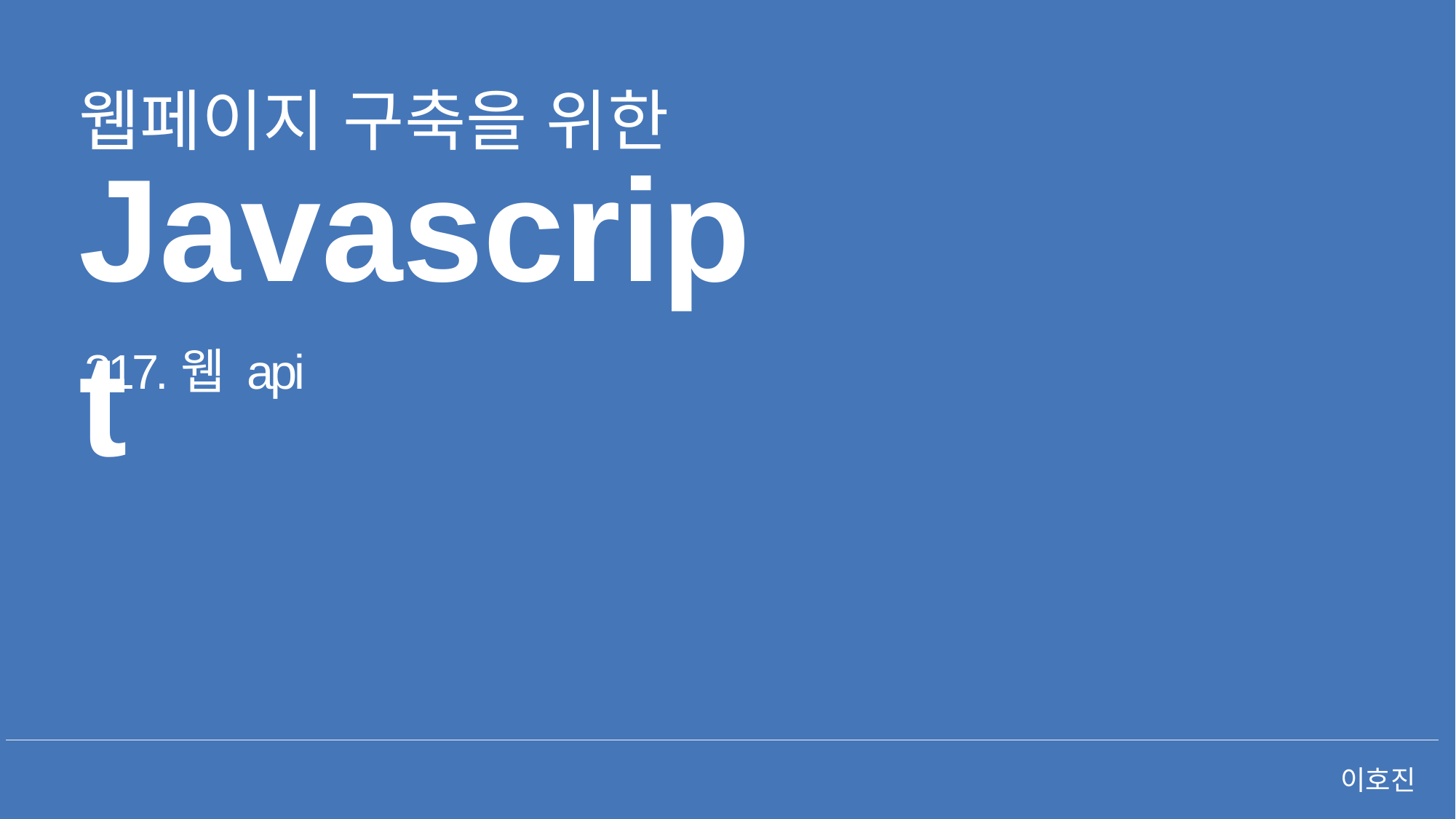

웹페이지 구축을 위한
Javascript
317.웹 api
이호진